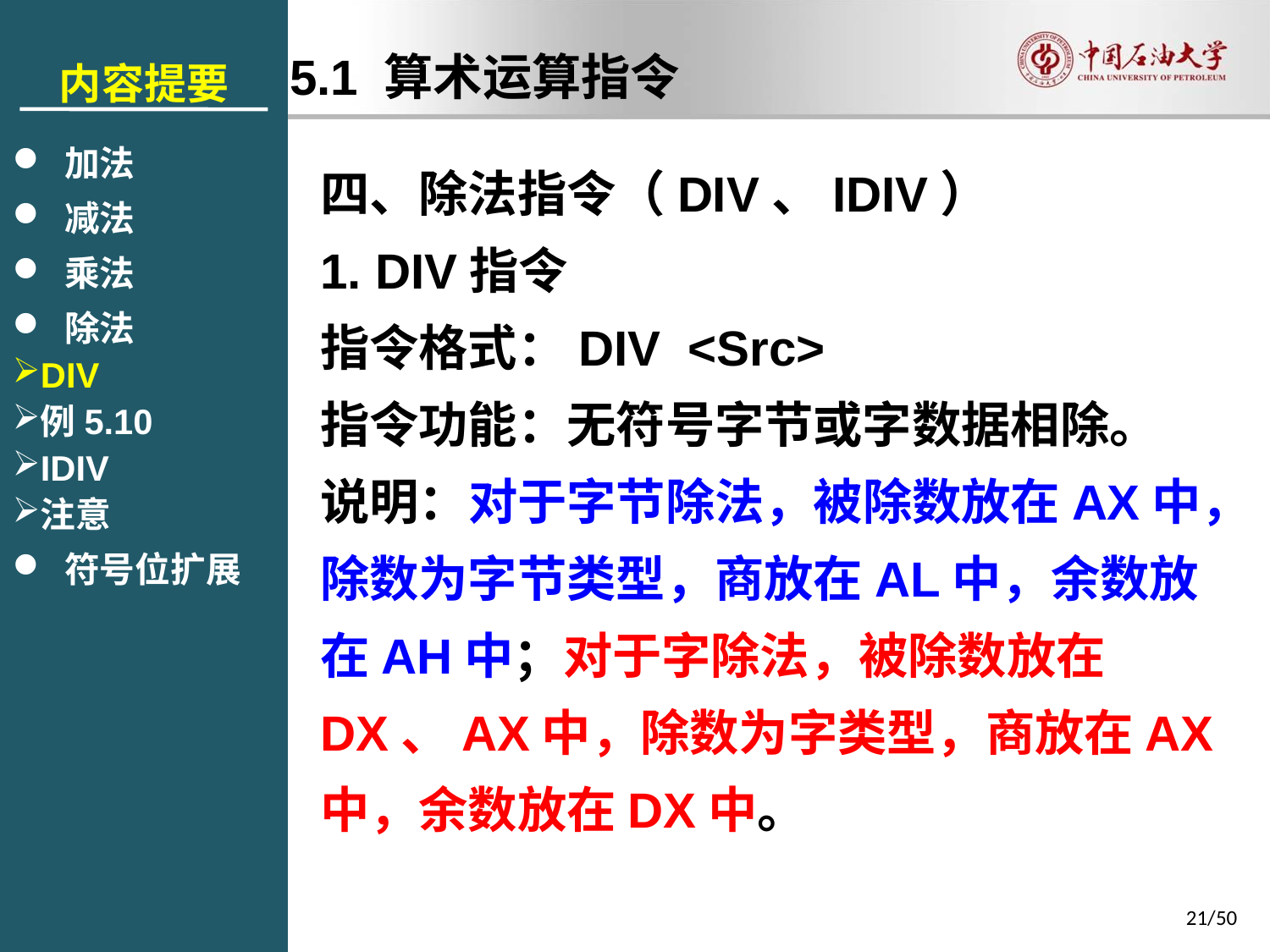

内容提要
 加法
 减法
 乘法
 除法
DIV
例5.10
IDIV
注意
 符号位扩展
5.1 算术运算指令
四、除法指令（DIV、IDIV）
1. DIV指令
指令格式：DIV  <Src>
指令功能：无符号字节或字数据相除。
说明：对于字节除法，被除数放在AX中，除数为字节类型，商放在AL中，余数放在AH中；对于字除法，被除数放在DX、AX中，除数为字类型，商放在AX中，余数放在DX中。
21/50